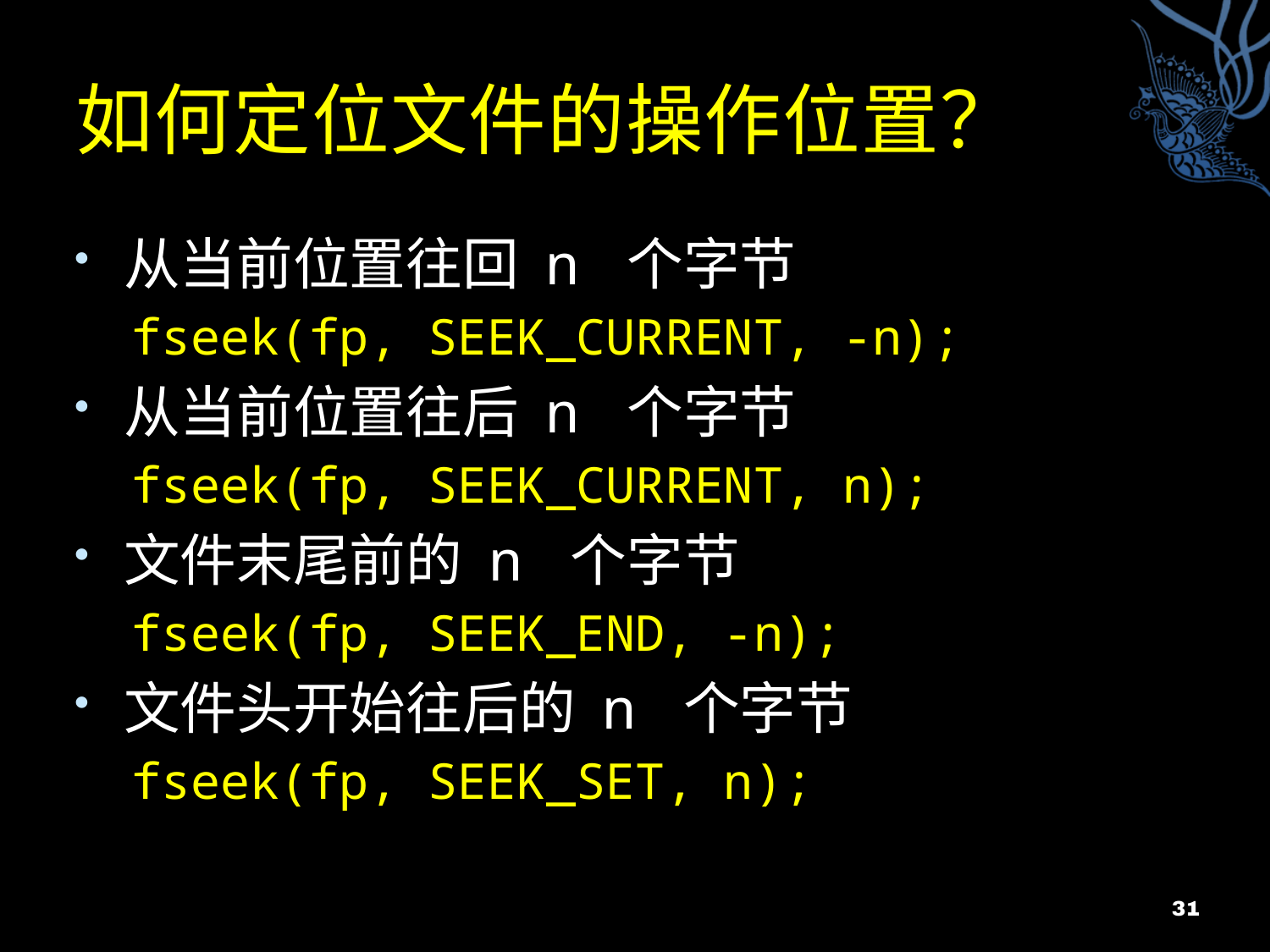

# 如何定位文件的操作位置？
从当前位置往回 n 个字节
fseek(fp, SEEK_CURRENT, -n);
从当前位置往后 n 个字节
fseek(fp, SEEK_CURRENT, n);
文件末尾前的 n 个字节
fseek(fp, SEEK_END, -n);
文件头开始往后的 n 个字节
fseek(fp, SEEK_SET, n);

31